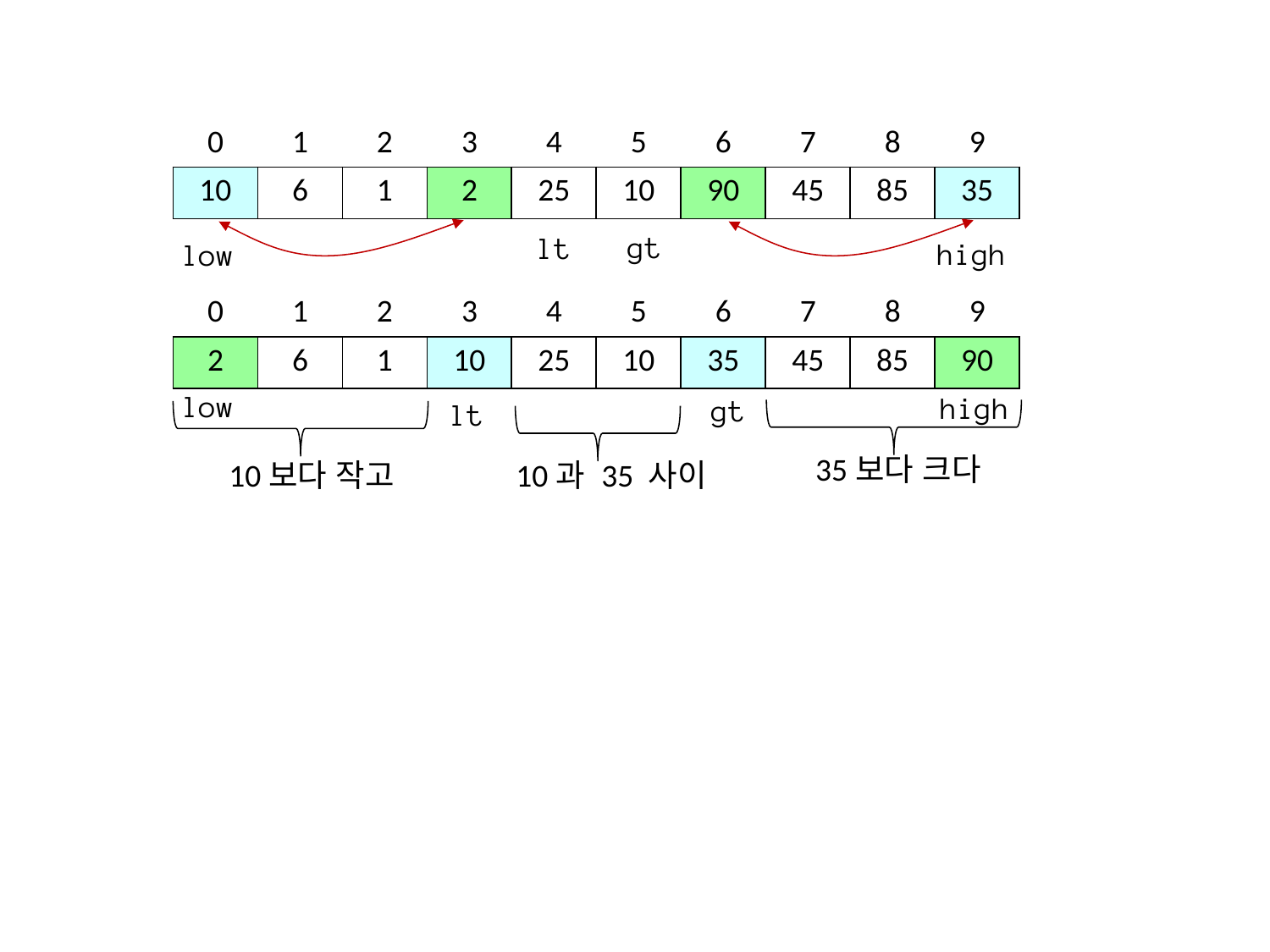

| 0 | 1 | 2 | 3 | 4 | 5 | 6 | 7 | 8 | 9 |
| --- | --- | --- | --- | --- | --- | --- | --- | --- | --- |
| 10 | 6 | 1 | 2 | 25 | 10 | 90 | 45 | 85 | 35 |
| --- | --- | --- | --- | --- | --- | --- | --- | --- | --- |

gt
lt
high
low
| 0 | 1 | 2 | 3 | 4 | 5 | 6 | 7 | 8 | 9 |
| --- | --- | --- | --- | --- | --- | --- | --- | --- | --- |

| 2 | 6 | 1 | 10 | 25 | 10 | 35 | 45 | 85 | 90 |
| --- | --- | --- | --- | --- | --- | --- | --- | --- | --- |

low
high
gt
lt
35보다 크다
10보다 작고
10과 35 사이